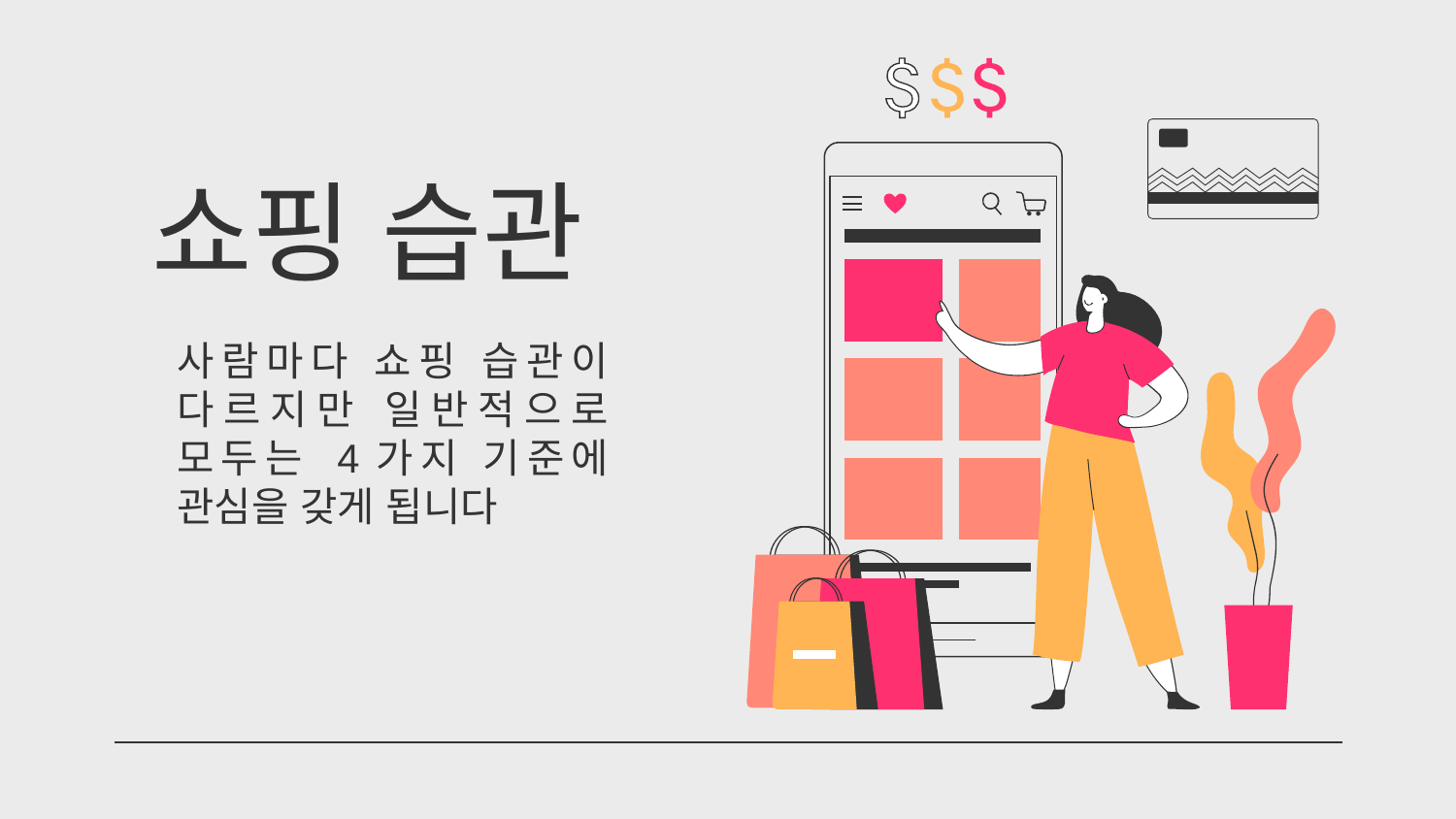

# 쇼핑 습관

사람마다 쇼핑 습관이 다르지만 일반적으로 모두는 4가지 기준에 관심을 갖게 됩니다